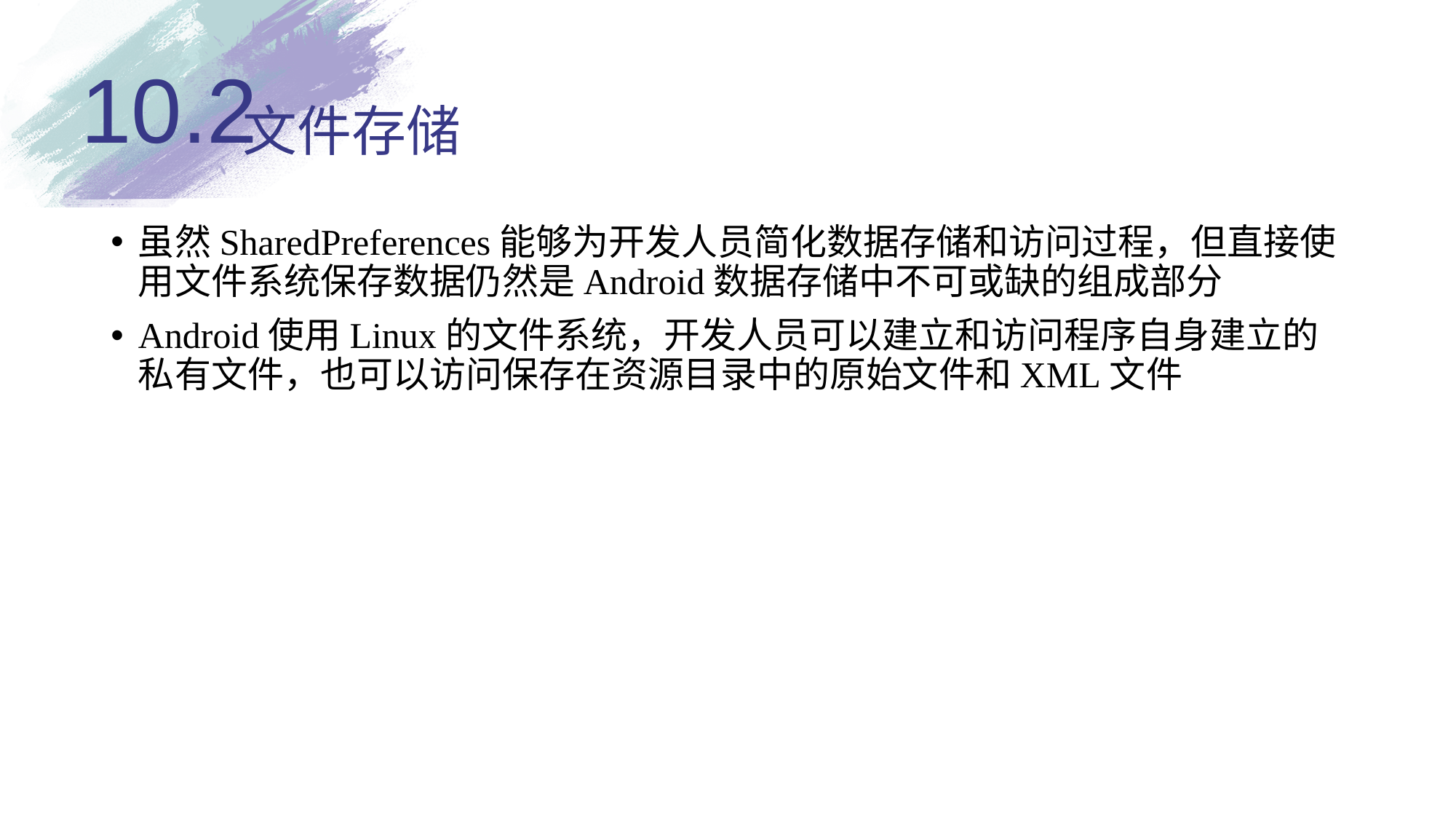

10.2
# 文件存储
虽然SharedPreferences能够为开发人员简化数据存储和访问过程，但直接使用文件系统保存数据仍然是Android数据存储中不可或缺的组成部分
Android使用Linux的文件系统，开发人员可以建立和访问程序自身建立的私有文件，也可以访问保存在资源目录中的原始文件和XML文件